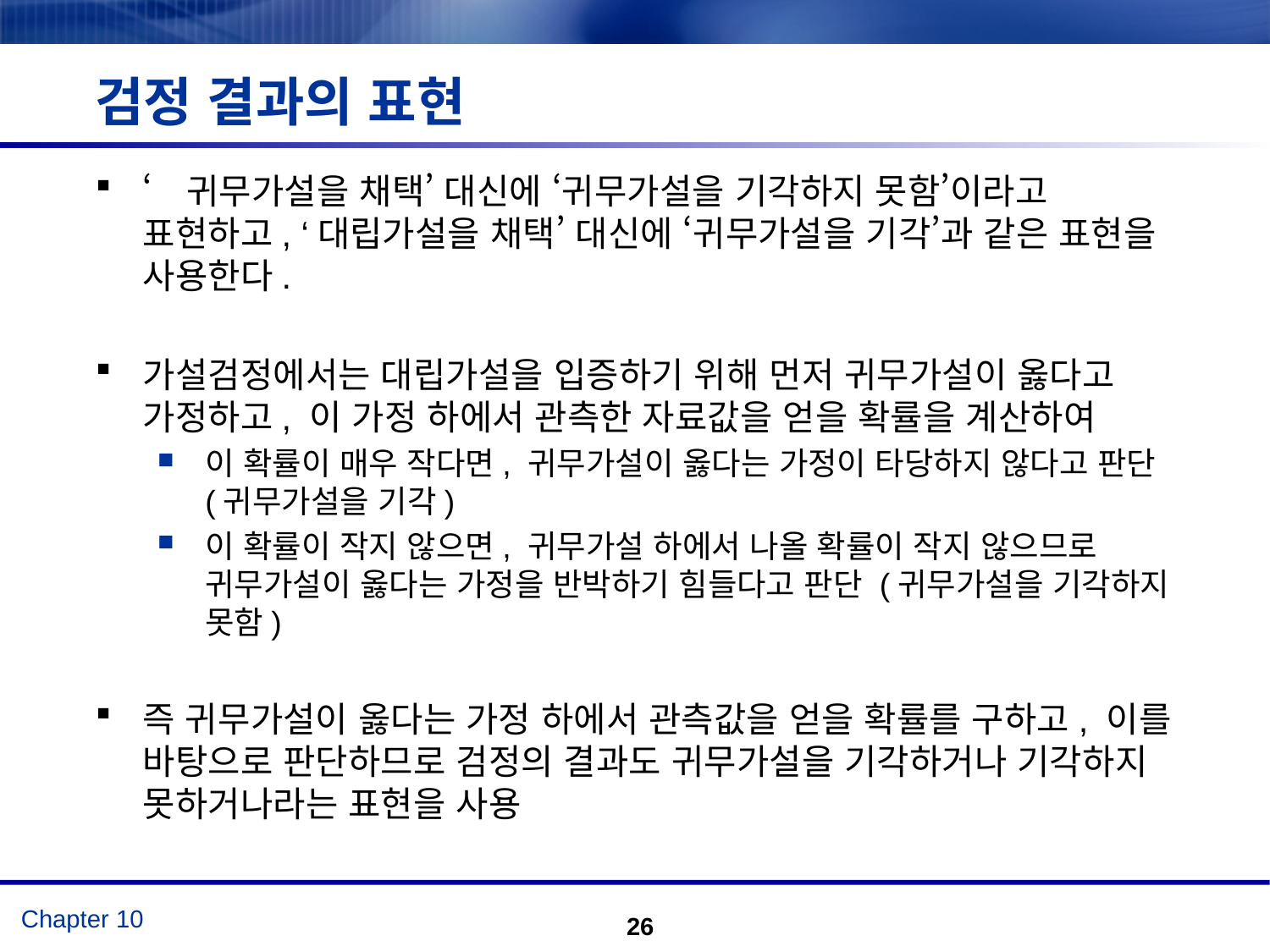

# 검정 결과의 표현
‘귀무가설을 채택’ 대신에 ‘귀무가설을 기각하지 못함’이라고 표현하고, ‘대립가설을 채택’ 대신에 ‘귀무가설을 기각’과 같은 표현을 사용한다.

가설검정에서는 대립가설을 입증하기 위해 먼저 귀무가설이 옳다고 가정하고, 이 가정 하에서 관측한 자료값을 얻을 확률을 계산하여
이 확률이 매우 작다면, 귀무가설이 옳다는 가정이 타당하지 않다고 판단 (귀무가설을 기각)
이 확률이 작지 않으면, 귀무가설 하에서 나올 확률이 작지 않으므로 귀무가설이 옳다는 가정을 반박하기 힘들다고 판단 (귀무가설을 기각하지 못함)

즉 귀무가설이 옳다는 가정 하에서 관측값을 얻을 확률를 구하고, 이를 바탕으로 판단하므로 검정의 결과도 귀무가설을 기각하거나 기각하지 못하거나라는 표현을 사용
26